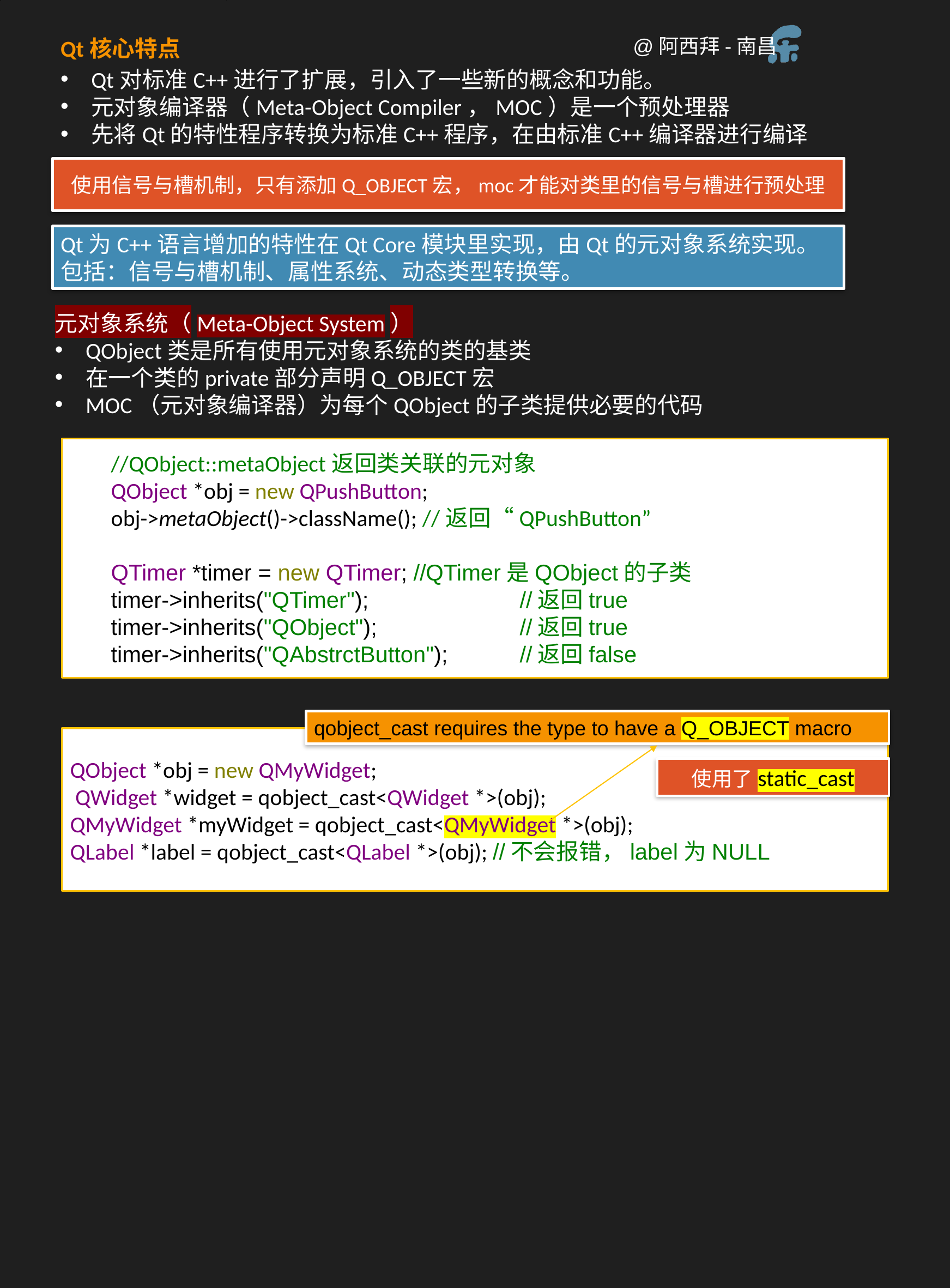

Qt核心特点
Qt对标准C++进行了扩展，引入了一些新的概念和功能。
元对象编译器（Meta-Object Compiler，MOC）是一个预处理器
先将Qt的特性程序转换为标准C++程序，在由标准C++编译器进行编译

使用信号与槽机制，只有添加Q_OBJECT宏，moc才能对类里的信号与槽进行预处理
Qt为C++语言增加的特性在Qt Core模块里实现，由Qt的元对象系统实现。
包括：信号与槽机制、属性系统、动态类型转换等。
元对象系统（Meta-Object System）
QObject类是所有使用元对象系统的类的基类
在一个类的private部分声明Q_OBJECT宏
MOC（元对象编译器）为每个QObject的子类提供必要的代码
//QObject::metaObject返回类关联的元对象
QObject *obj = new QPushButton;
obj->metaObject()->className(); //返回“QPushButton”

QTimer *timer = new QTimer; //QTimer是QObject的子类
timer->inherits("QTimer"); 		//返回true
timer->inherits("QObject"); 		//返回true
timer->inherits("QAbstrctButton");	//返回false
qobject_cast requires the type to have a Q_OBJECT macro
QObject *obj = new QMyWidget;
 QWidget *widget = qobject_cast<QWidget *>(obj);
QMyWidget *myWidget = qobject_cast<QMyWidget *>(obj);
QLabel *label = qobject_cast<QLabel *>(obj); //不会报错，label为NULL
使用了static_cast